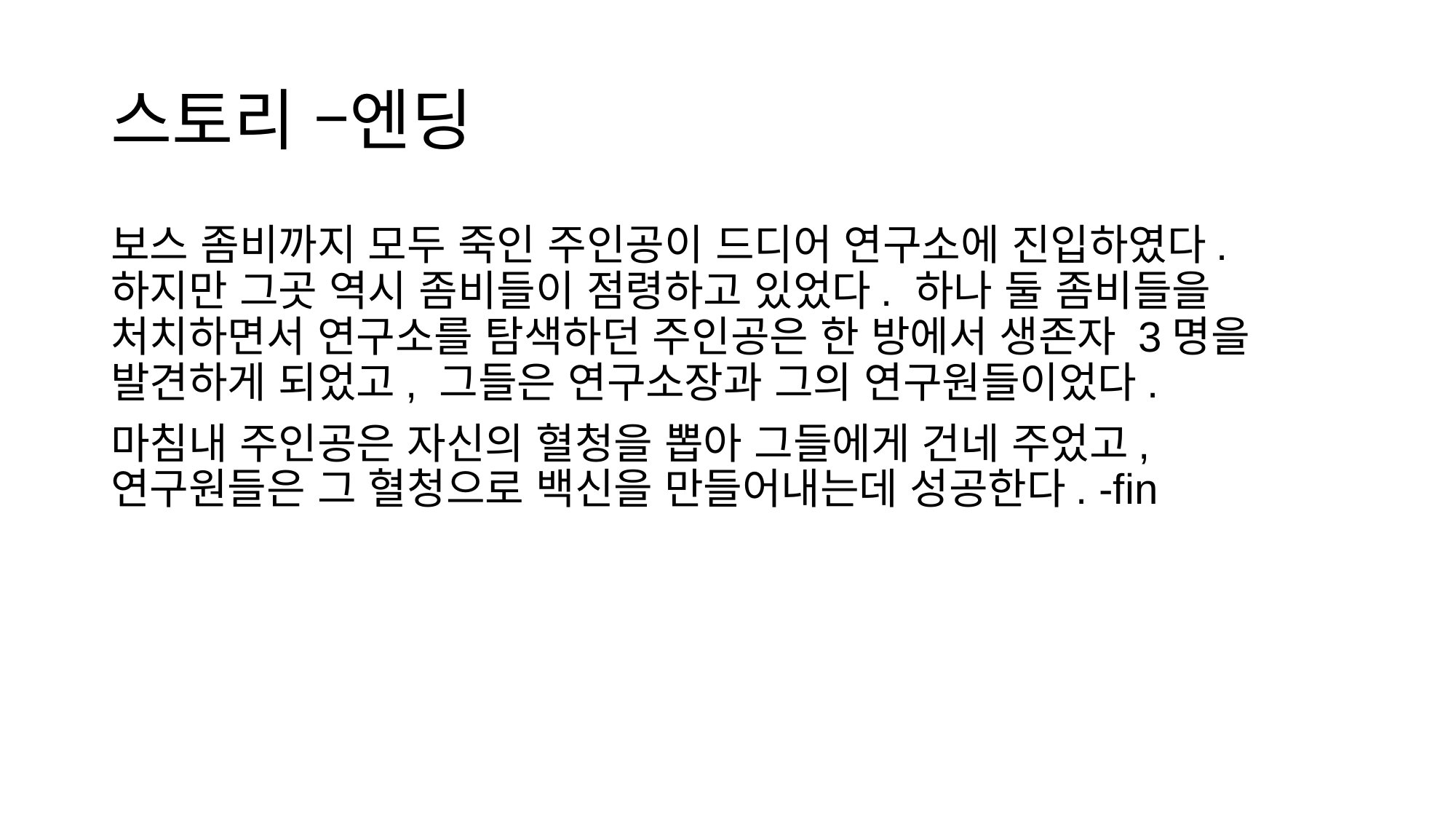

# 스토리 –엔딩
보스 좀비까지 모두 죽인 주인공이 드디어 연구소에 진입하였다. 하지만 그곳 역시 좀비들이 점령하고 있었다. 하나 둘 좀비들을 처치하면서 연구소를 탐색하던 주인공은 한 방에서 생존자 3명을 발견하게 되었고, 그들은 연구소장과 그의 연구원들이었다.
마침내 주인공은 자신의 혈청을 뽑아 그들에게 건네 주었고, 연구원들은 그 혈청으로 백신을 만들어내는데 성공한다. -fin